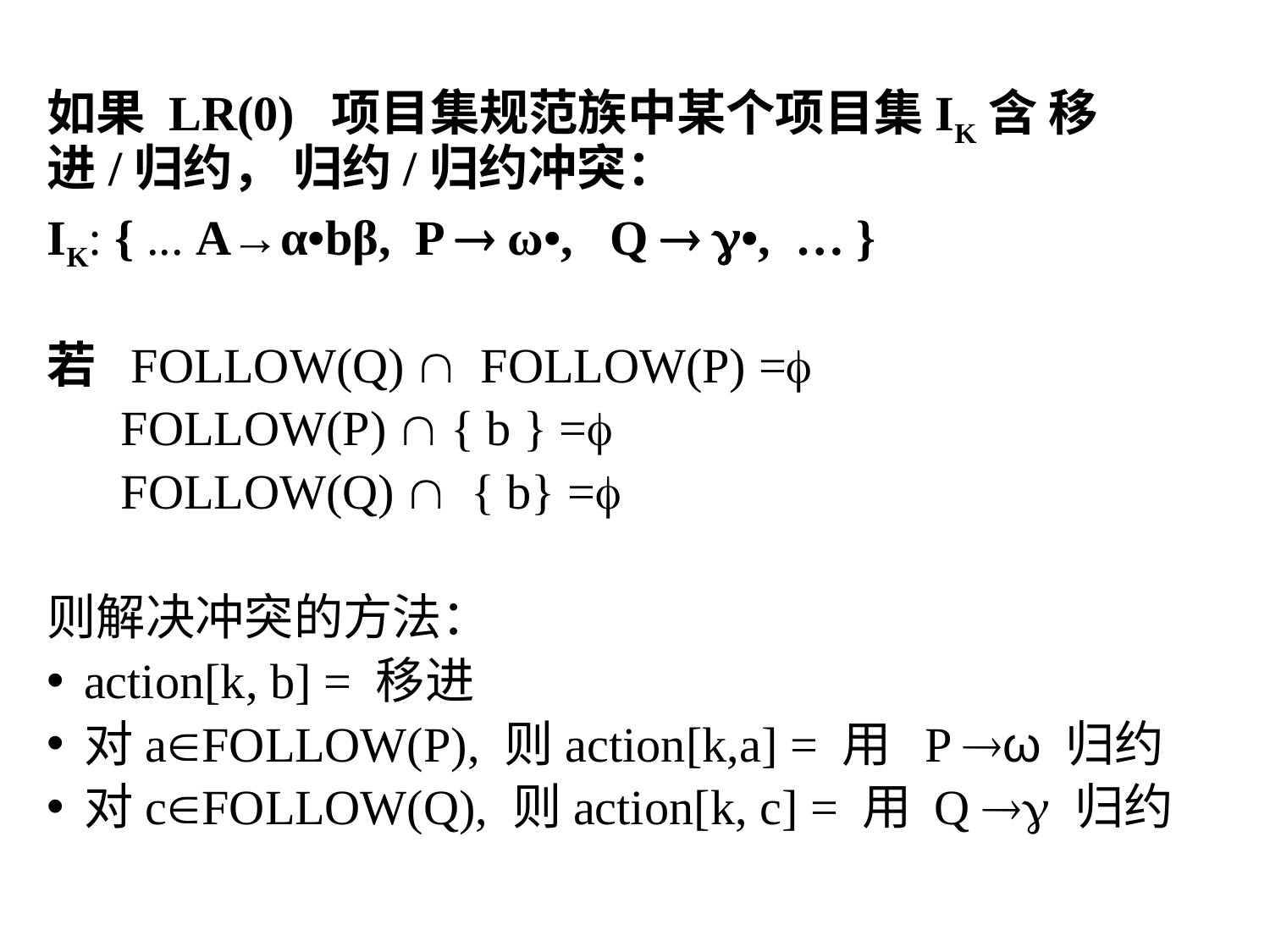

如果 LR(0)  项目集规范族中某个项目集IK含 移进/归约， 归约/归约冲突：
IK: { ... A→α•bβ,  P → ω•,   Q → γ•,  … }

若  FOLLOW(Q) ∩  FOLLOW(P) =φ
      FOLLOW(P) ∩ { b } =φ
      FOLLOW(Q) ∩  { b} =φ

则解决冲突的方法：
action[k, b] = 移进
对a∈FOLLOW(P), 则action[k,a] = 用  P →ω 归约
对c∈FOLLOW(Q), 则action[k, c] = 用 Q →γ 归约